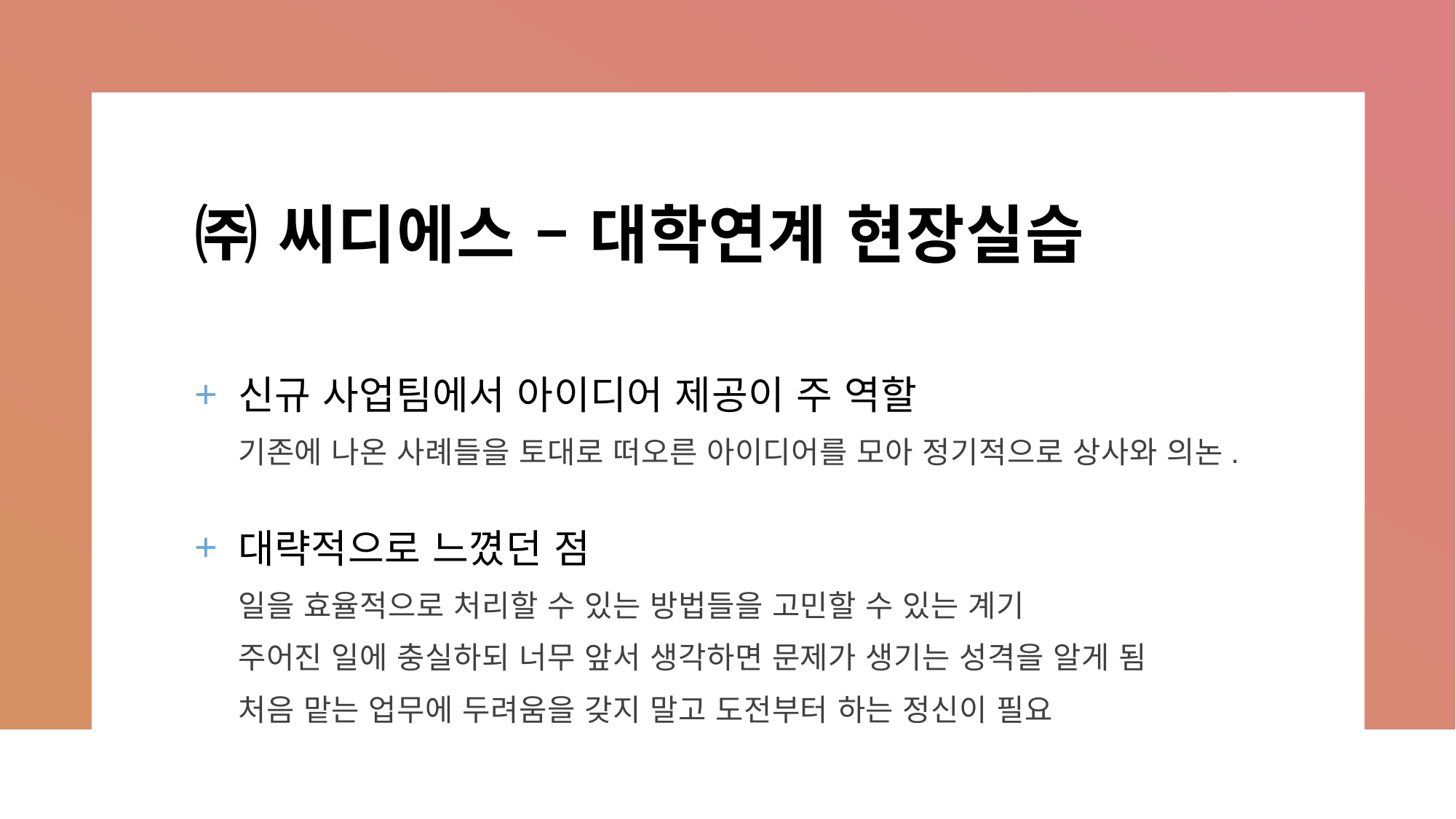

# ㈜ 씨디에스 – 대학연계 현장실습
신규 사업팀에서 아이디어 제공이 주 역할
기존에 나온 사례들을 토대로 떠오른 아이디어를 모아 정기적으로 상사와 의논.
대략적으로 느꼈던 점
일을 효율적으로 처리할 수 있는 방법들을 고민할 수 있는 계기
주어진 일에 충실하되 너무 앞서 생각하면 문제가 생기는 성격을 알게 됨
처음 맡는 업무에 두려움을 갖지 말고 도전부터 하는 정신이 필요